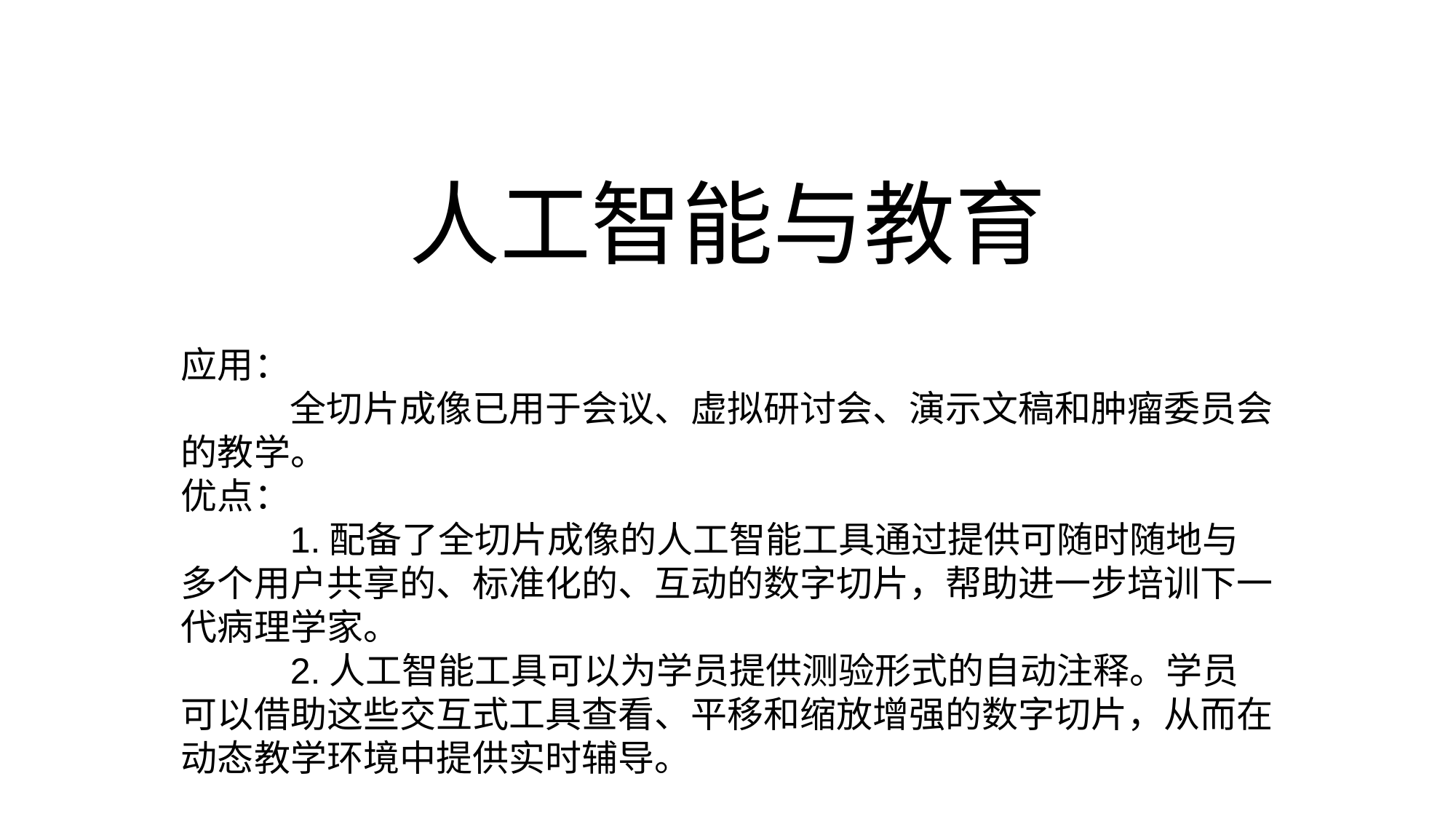

# 人工智能与教育
应用：
	全切片成像已用于会议、虚拟研讨会、演示文稿和肿瘤委员会的教学。
优点：
	1.配备了全切片成像的人工智能工具通过提供可随时随地与多个用户共享的、标准化的、互动的数字切片，帮助进一步培训下一代病理学家。
	2.人工智能工具可以为学员提供测验形式的自动注释。学员可以借助这些交互式工具查看、平移和缩放增强的数字切片，从而在动态教学环境中提供实时辅导。